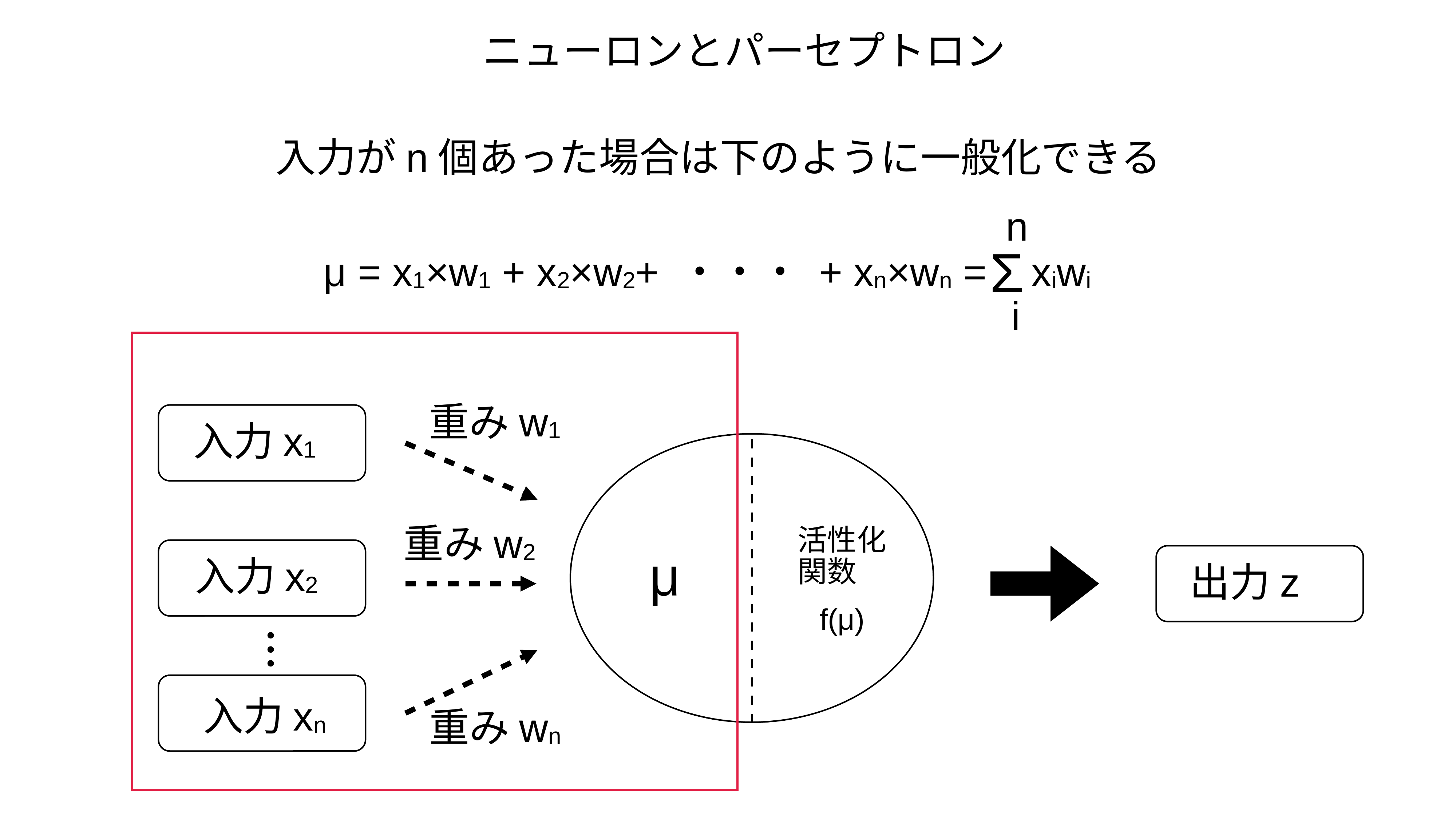

ニューロンとパーセプトロン
入力がn個あった場合は下のように一般化できる
n
Σ
μ = x1×w1 + x2×w2+ ・・・ + xn×wn =    xiwi
i

重みw1

入力x1

重みw2
活性化
関数

入力x2
μ

出力z

f(μ)
・
・
・

入力xn
重みwn